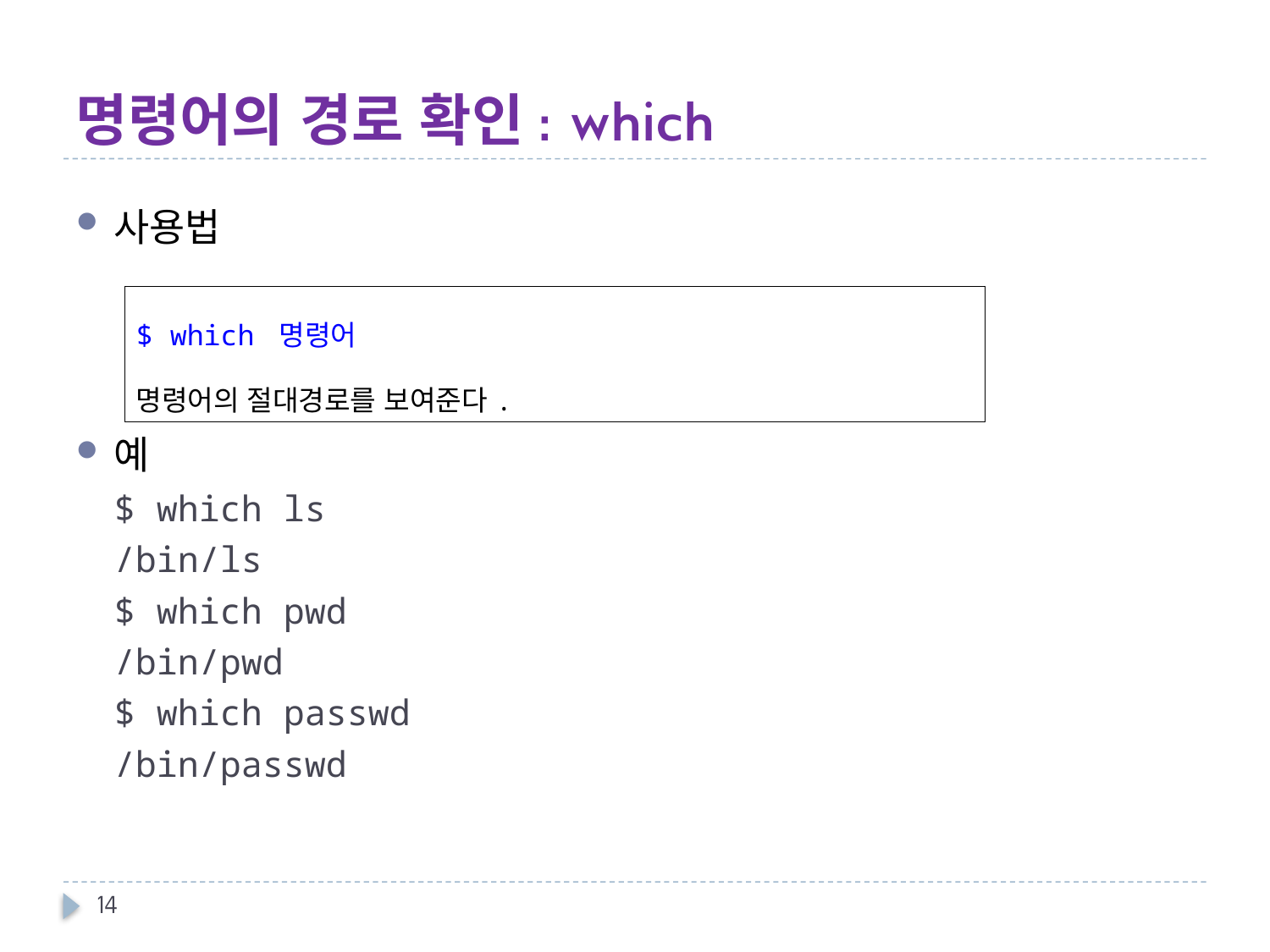

# 명령어의 경로 확인: which
사용법

예
$ which ls
/bin/ls
$ which pwd
/bin/pwd
$ which passwd
/bin/passwd

| $ which 명령어 명령어의 절대경로를 보여준다. |
| --- |
14